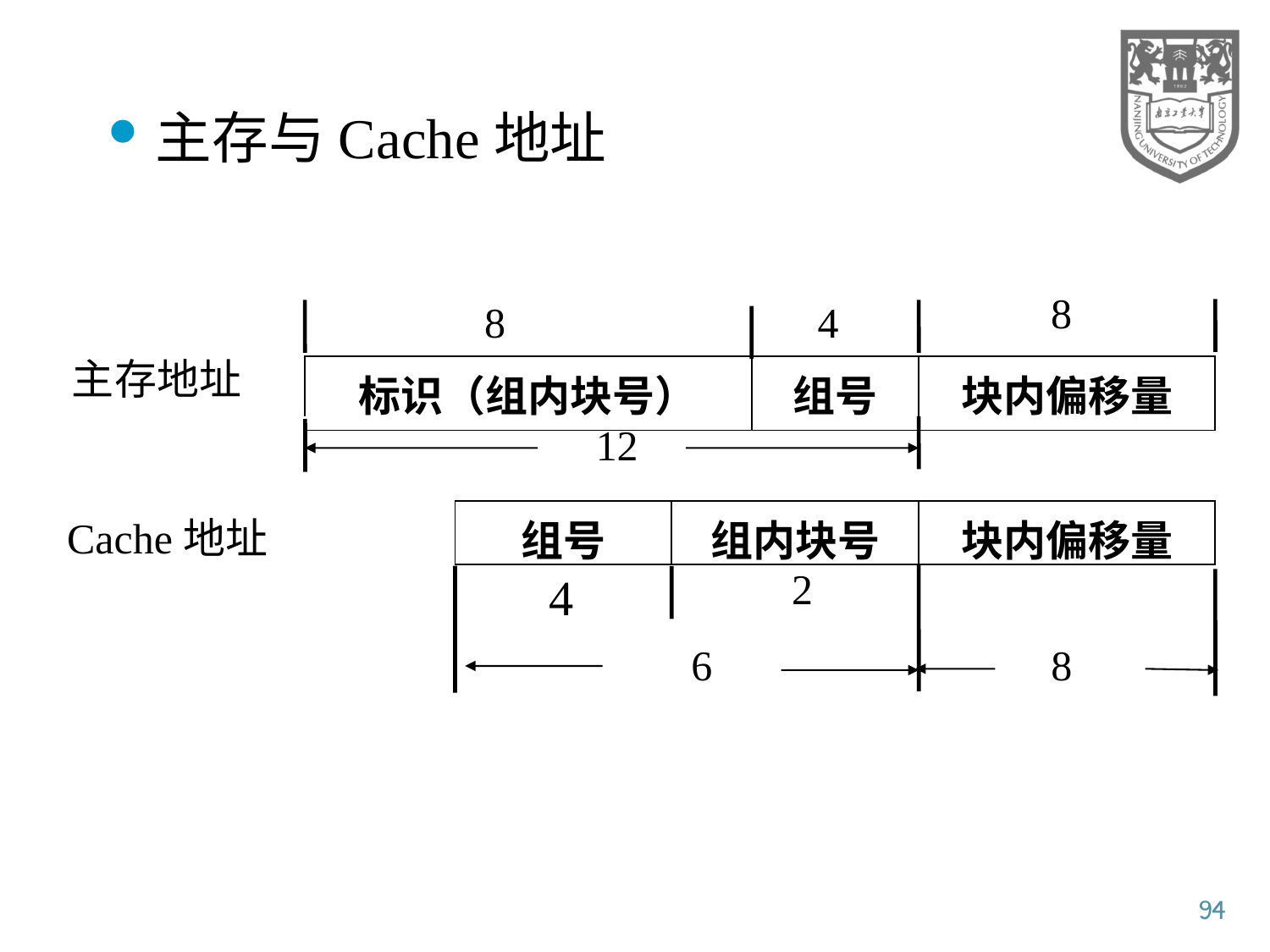

主存与Cache地址
8
8
4

主存地址
| 标识（组内块号） | 组号 | 块内偏移量 |
| --- | --- | --- |

12

| 组号 | 组内块号 | 块内偏移量 |
| --- | --- | --- |
Cache地址
2

4

6
8

94